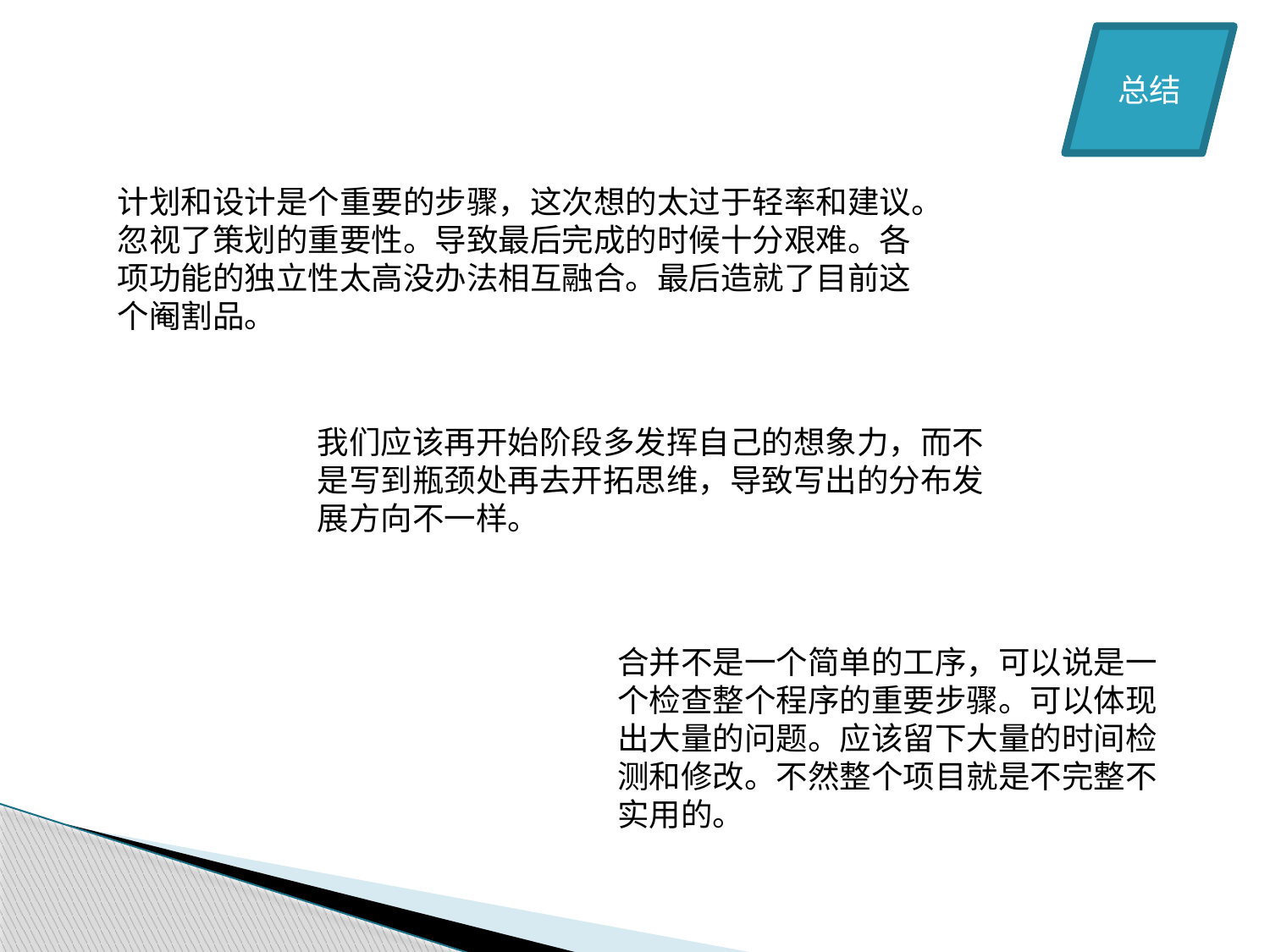

总结
计划和设计是个重要的步骤，这次想的太过于轻率和建议。忽视了策划的重要性。导致最后完成的时候十分艰难。各项功能的独立性太高没办法相互融合。最后造就了目前这个阉割品。
我们应该再开始阶段多发挥自己的想象力，而不是写到瓶颈处再去开拓思维，导致写出的分布发展方向不一样。
合并不是一个简单的工序，可以说是一个检查整个程序的重要步骤。可以体现出大量的问题。应该留下大量的时间检测和修改。不然整个项目就是不完整不实用的。